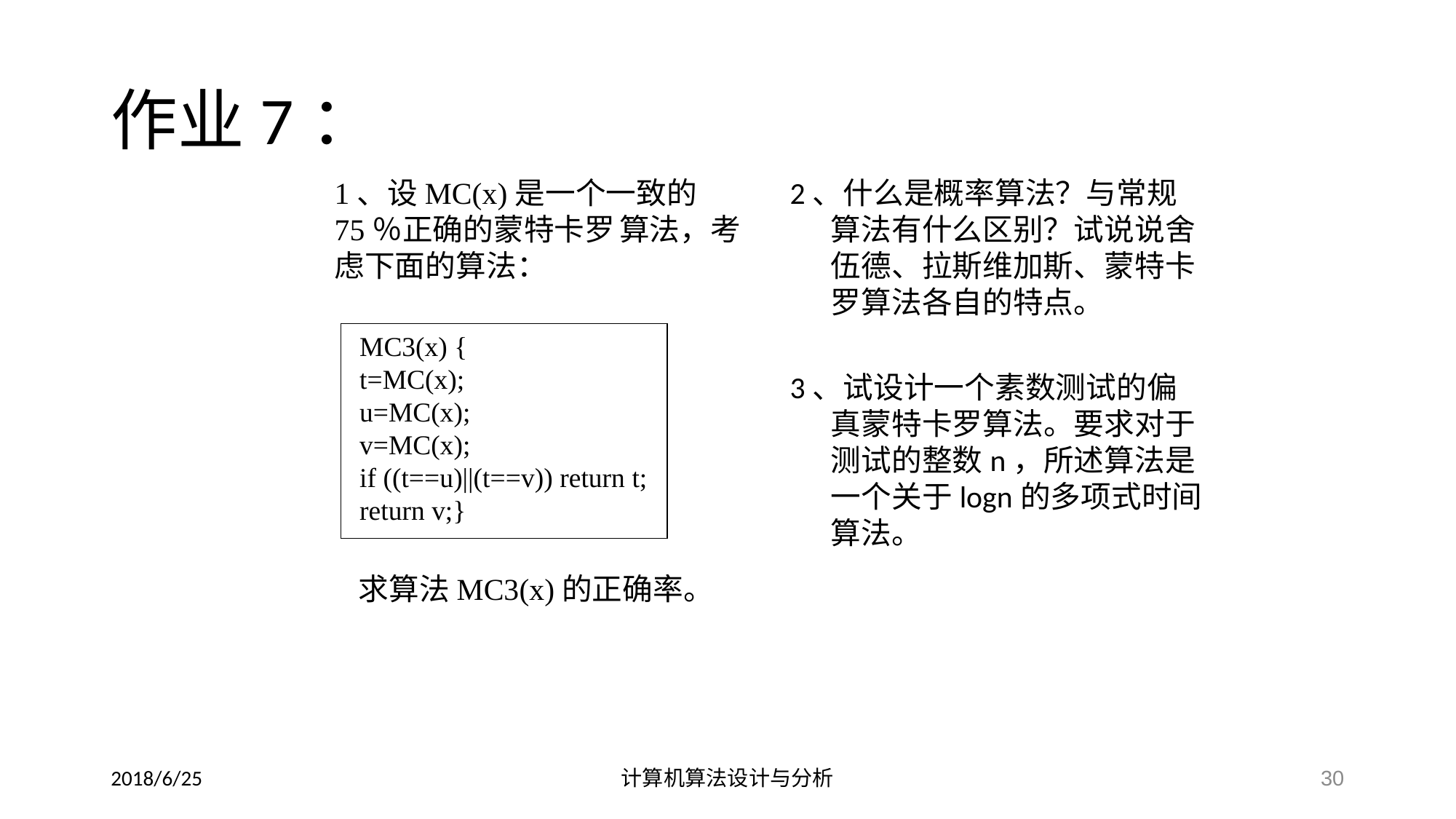

# 作业7：
1、设MC(x)是一个一致的75％正确的蒙特卡罗 算法，考虑下面的算法：
2、什么是概率算法？与常规算法有什么区别？试说说舍伍德、拉斯维加斯、蒙特卡罗算法各自的特点。

3、试设计一个素数测试的偏真蒙特卡罗算法。要求对于测试的整数n，所述算法是一个关于logn的多项式时间算法。

MC3(x) {
t=MC(x);
u=MC(x);
v=MC(x);
if ((t==u)||(t==v)) return t;
return v;}

求算法MC3(x)的正确率。
2018/6/25
计算机算法设计与分析
30